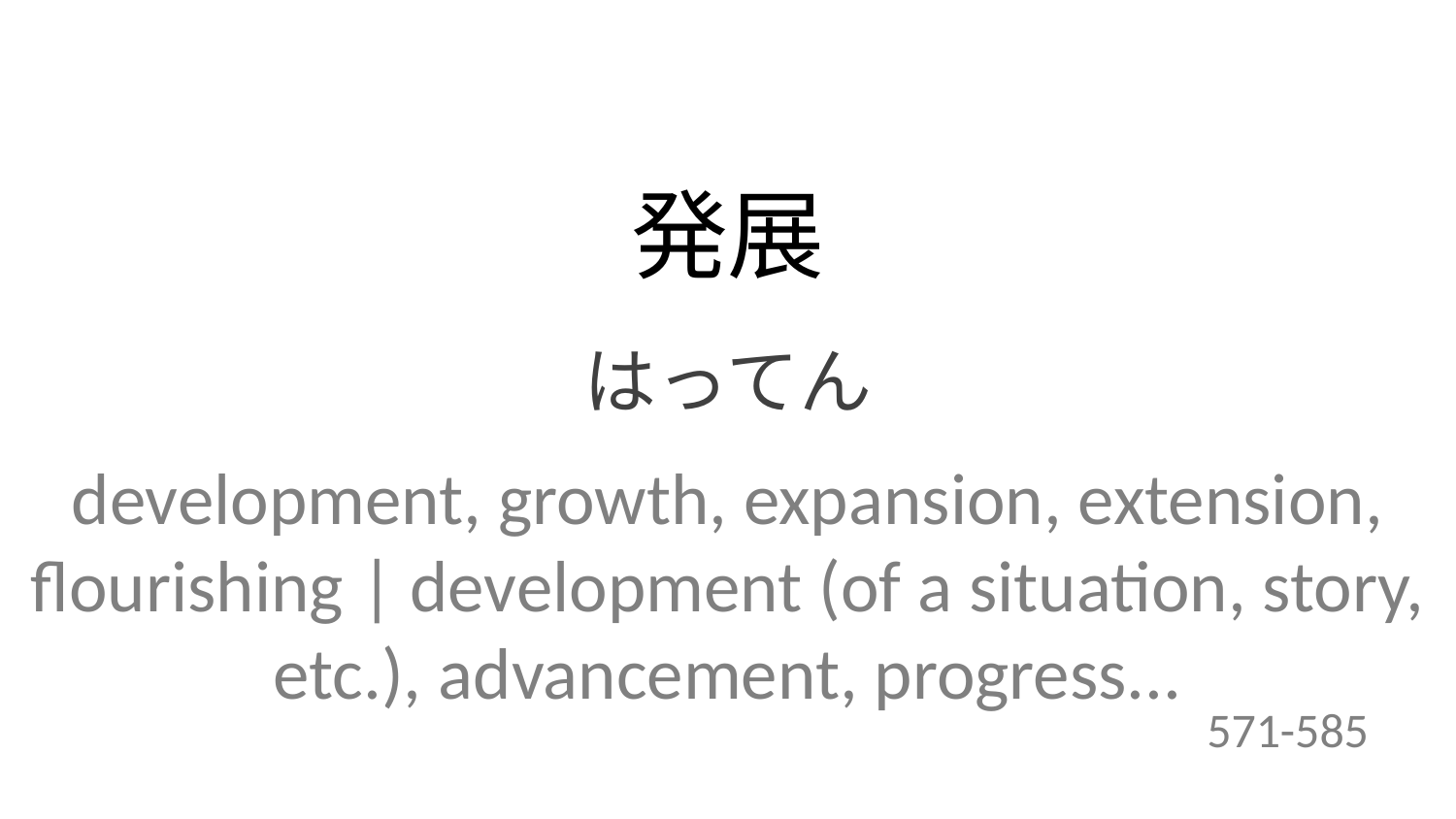

発展

はってん
development, growth, expansion, extension, flourishing | development (of a situation, story, etc.), advancement, progress...
571-585